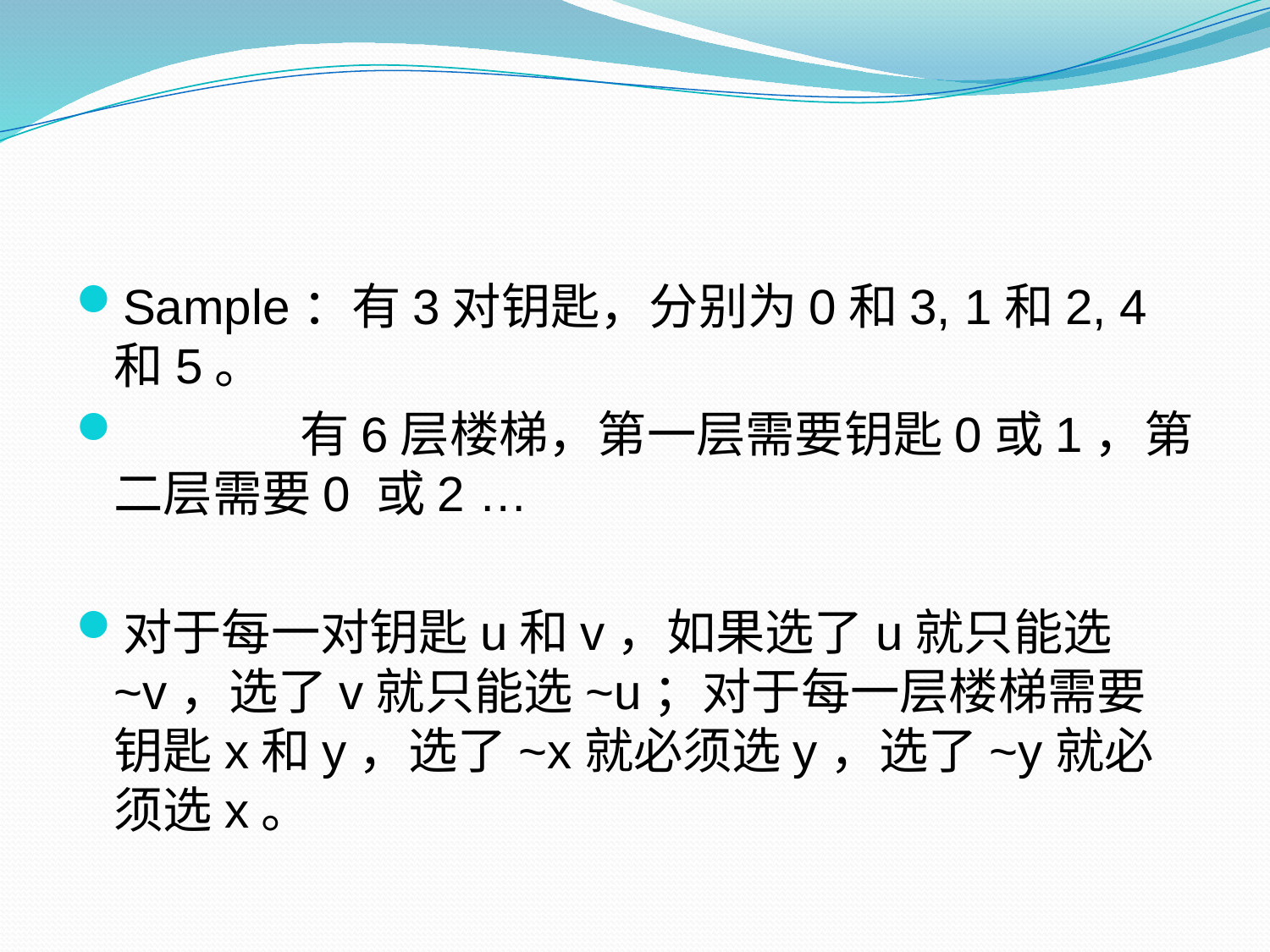

#
Sample：有3对钥匙，分别为0和3, 1和2, 4和5。
               有6层楼梯，第一层需要钥匙0或1，第二层需要0 或2 …

对于每一对钥匙u和v，如果选了u就只能选~v，选了v就只能选~u；对于每一层楼梯需要钥匙x和y，选了~x就必须选y，选了~y就必须选x。